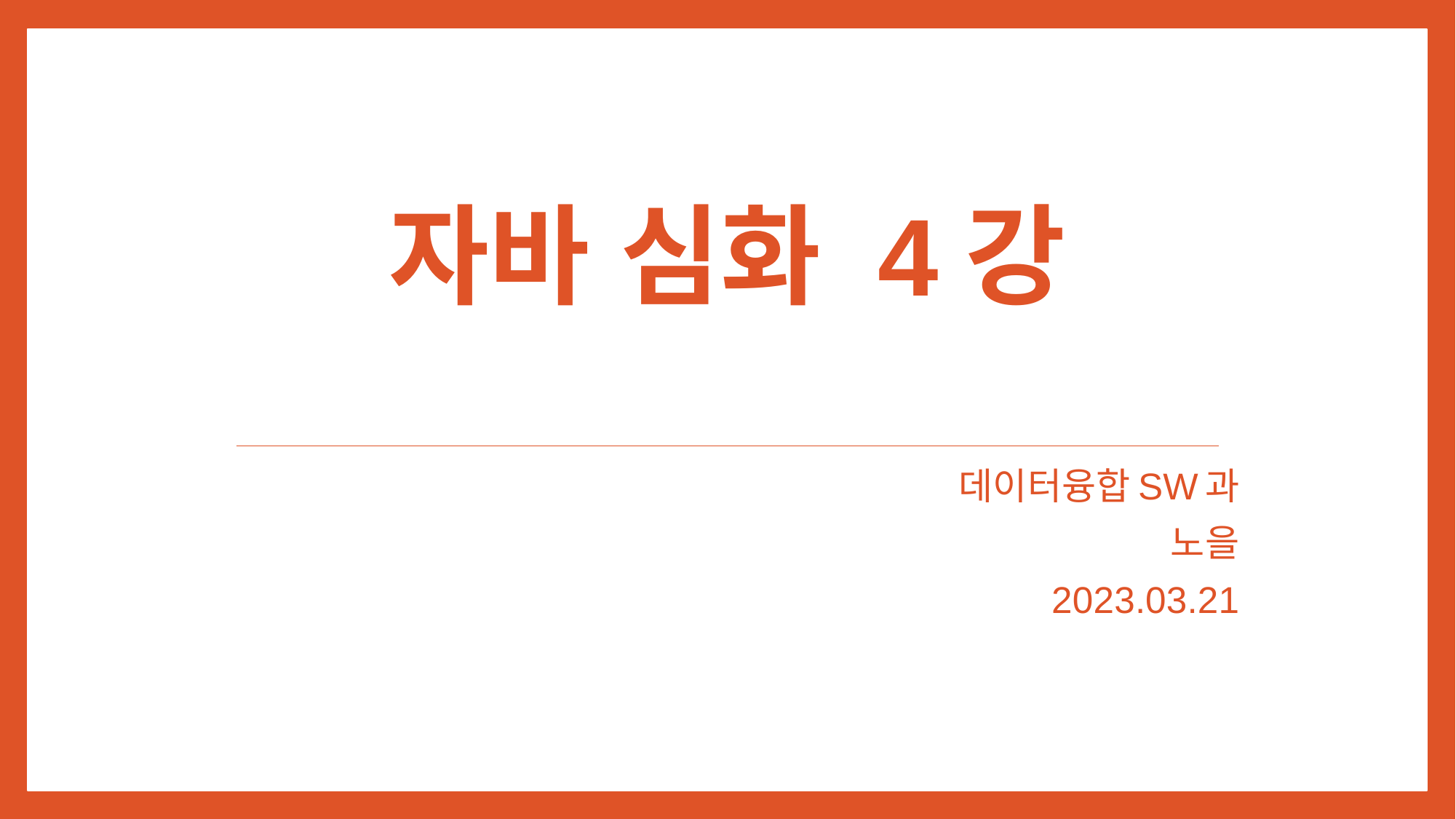

# 자바 심화 4강
데이터융합SW과
노을
2023.03.21